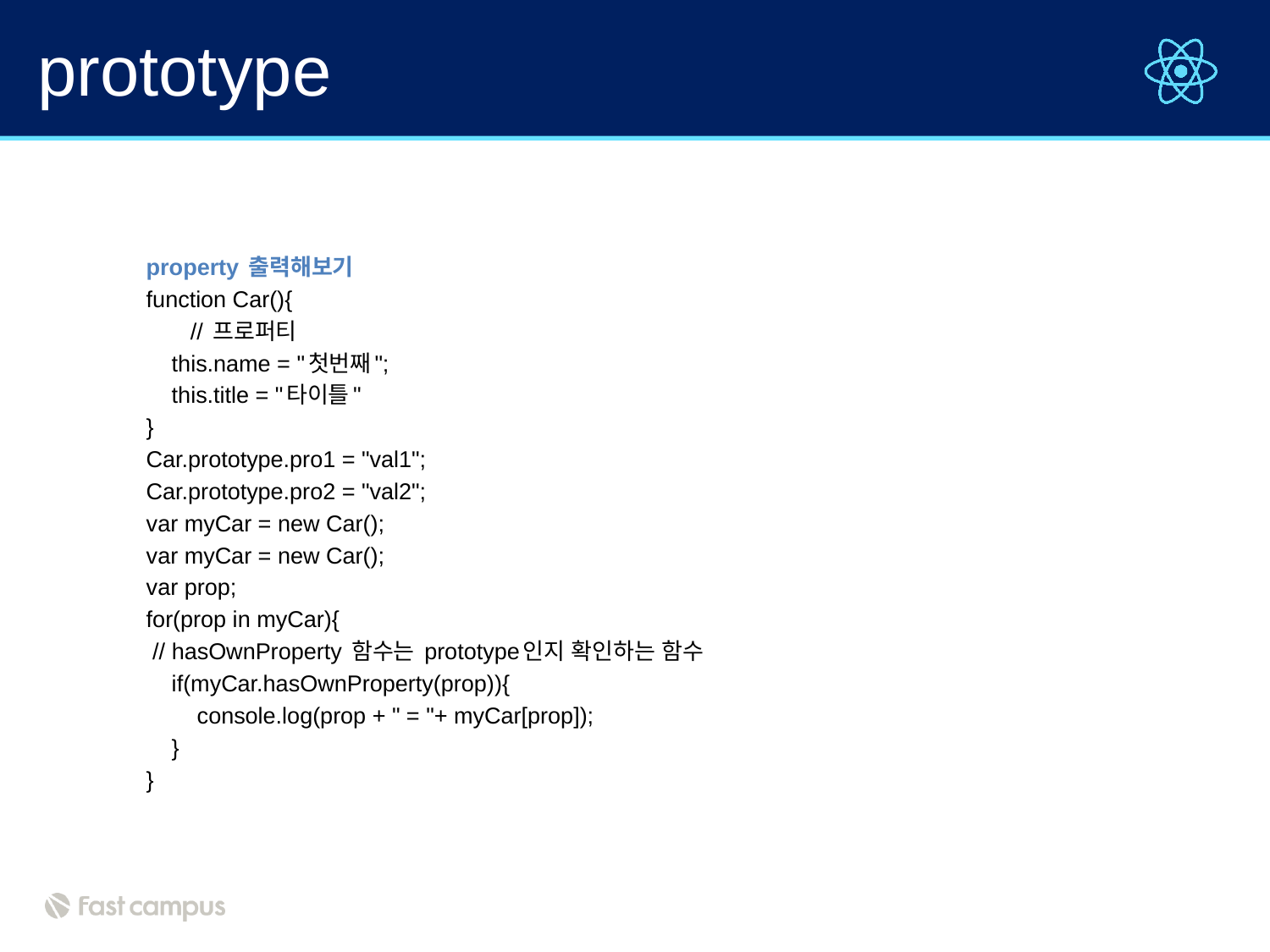

# prototype
property 출력해보기
function Car(){
	// 프로퍼티
    this.name = "첫번째";
    this.title = "타이틀"
}
Car.prototype.pro1 = "val1";
Car.prototype.pro2 = "val2";
var myCar = new Car();
var myCar = new Car();
var prop;
for(prop in myCar){
 // hasOwnProperty 함수는 prototype인지 확인하는 함수
    if(myCar.hasOwnProperty(prop)){
        console.log(prop + " = "+ myCar[prop]);
    }
}